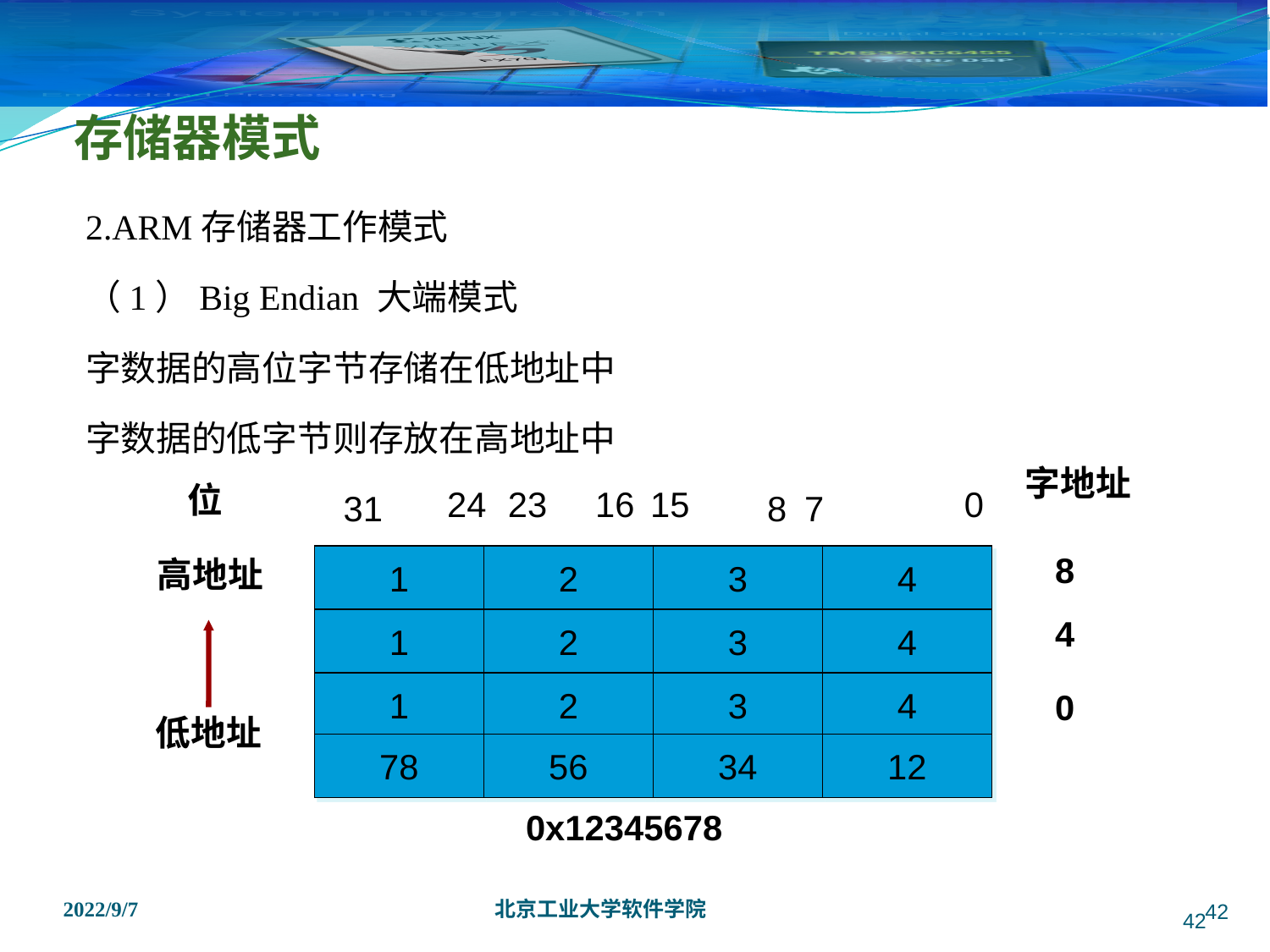

# 存储器模式
2.ARM存储器工作模式
（1）Big Endian 大端模式
字数据的高位字节存储在低地址中
字数据的低字节则存放在高地址中

字地址
  位
24
23
16
15
0
31
8
7

  高地址
1
2
3
4
8
1
2
3
4
4

1
2
3
4
0
低地址
78
56
34
12
0x12345678
42